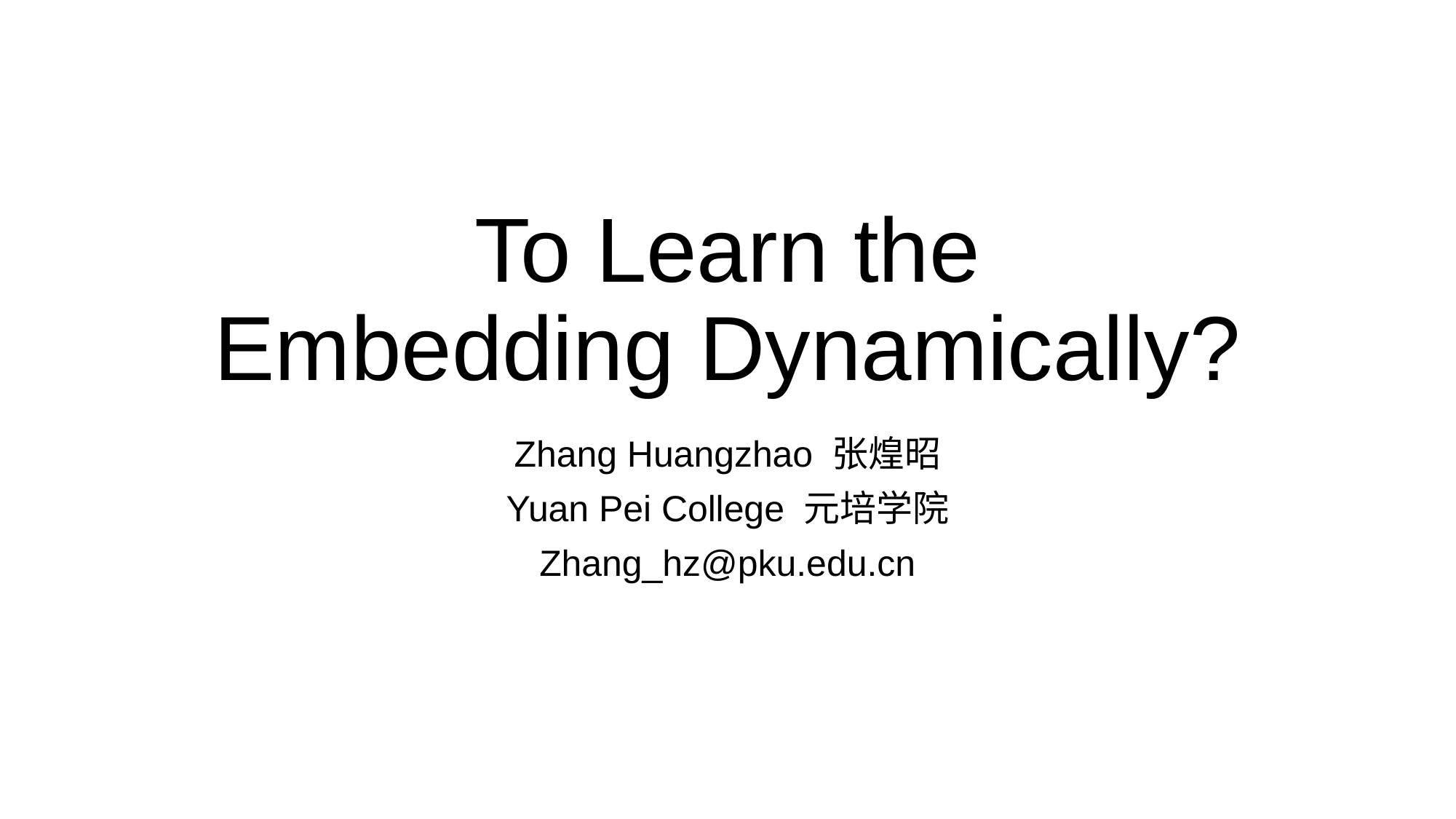

# To Learn the Embedding Dynamically?
Zhang Huangzhao 张煌昭
Yuan Pei College 元培学院
Zhang_hz@pku.edu.cn